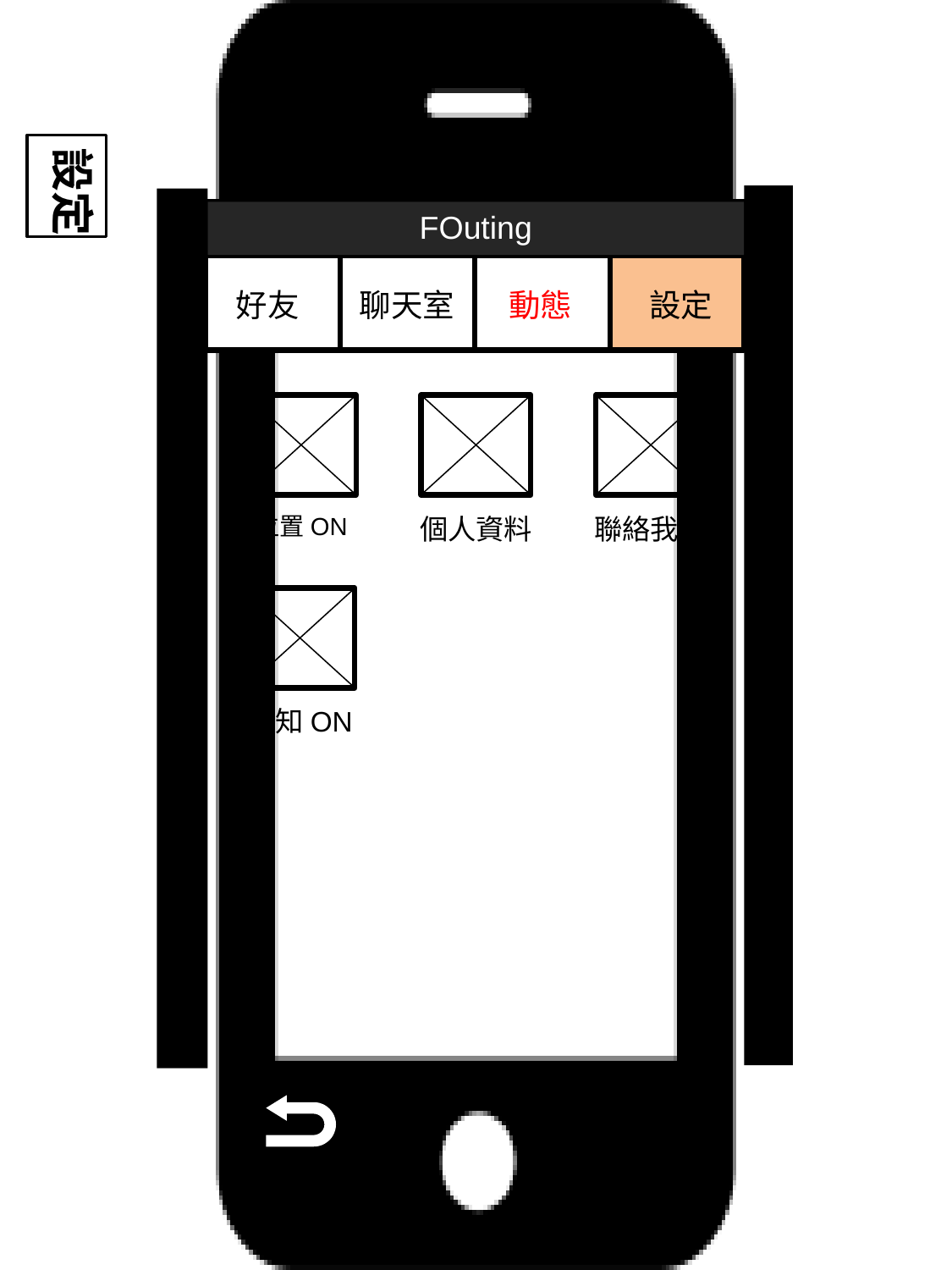

設定

FOuting

好友
聊天室
動態
設定

個人資料

聯絡我們
位置ON

通知ON